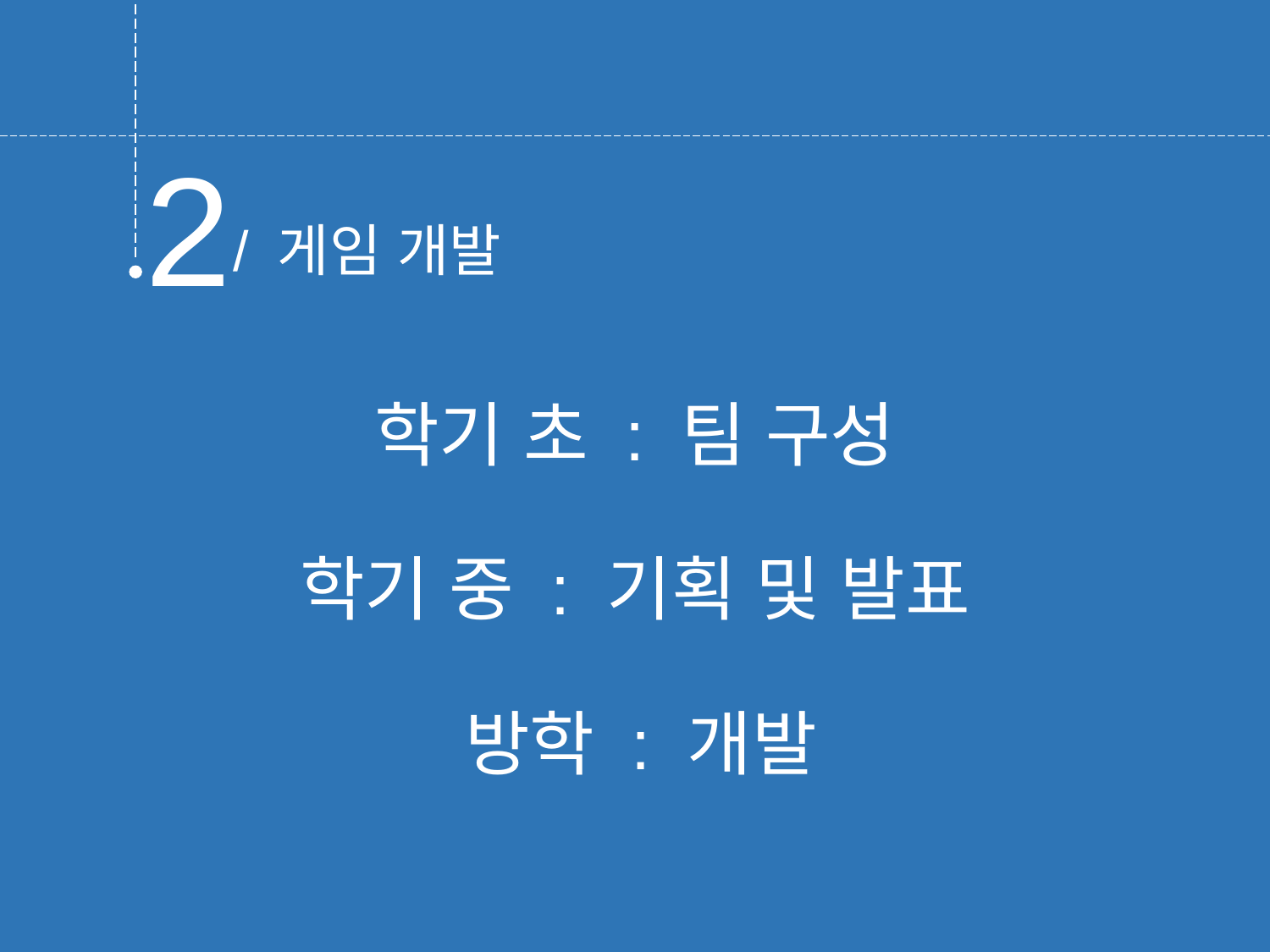

2
 / 게임 개발

학기 초 : 팀 구성
학기 중 : 기획 및 발표
방학 : 개발